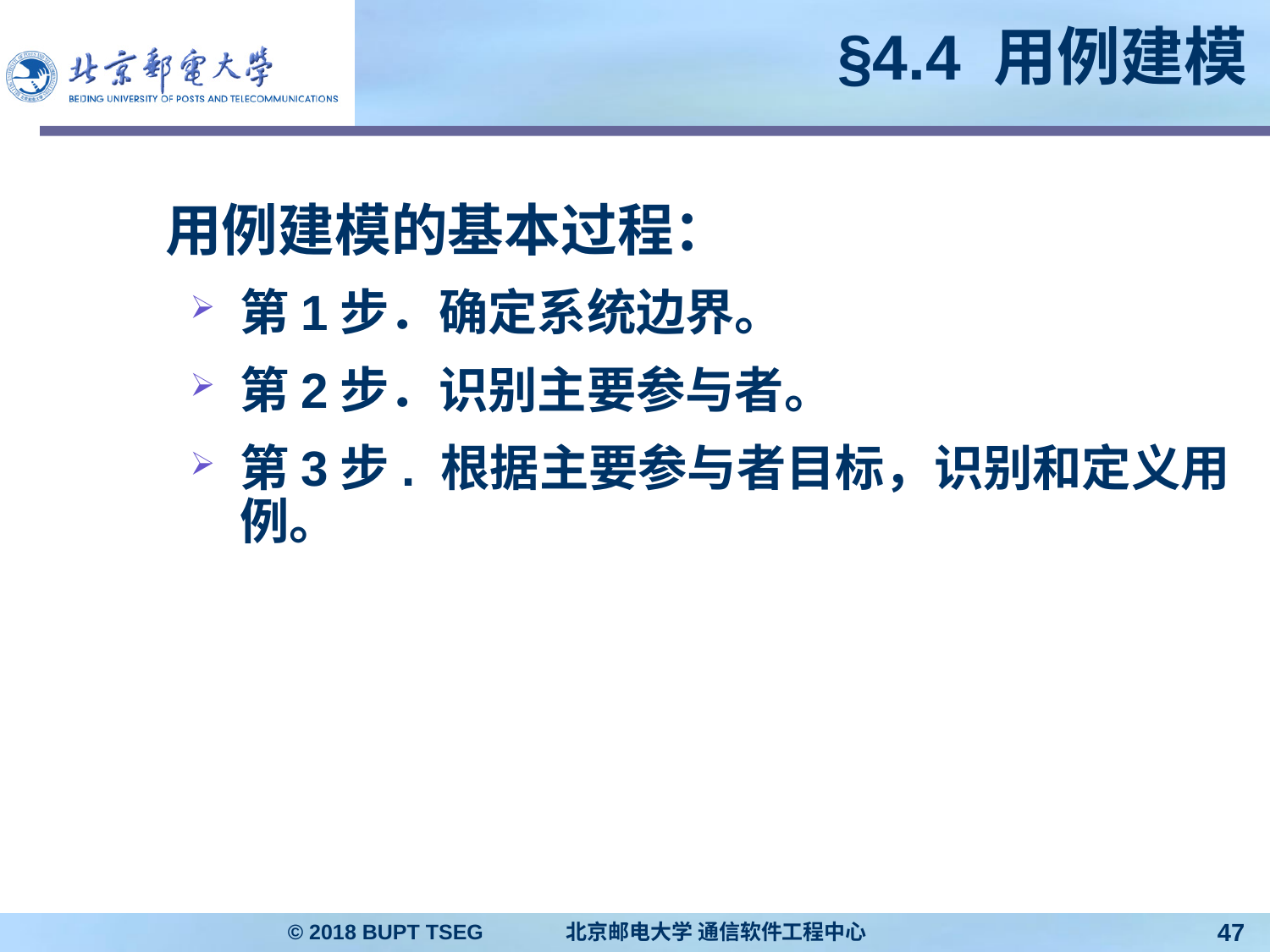

# §4.4 用例建模
	用例建模的基本过程：
第1步．确定系统边界。
第2步．识别主要参与者。
第3步. 根据主要参与者目标，识别和定义用例。

© 2018 BUPT TSEG             北京邮电大学 通信软件工程中心